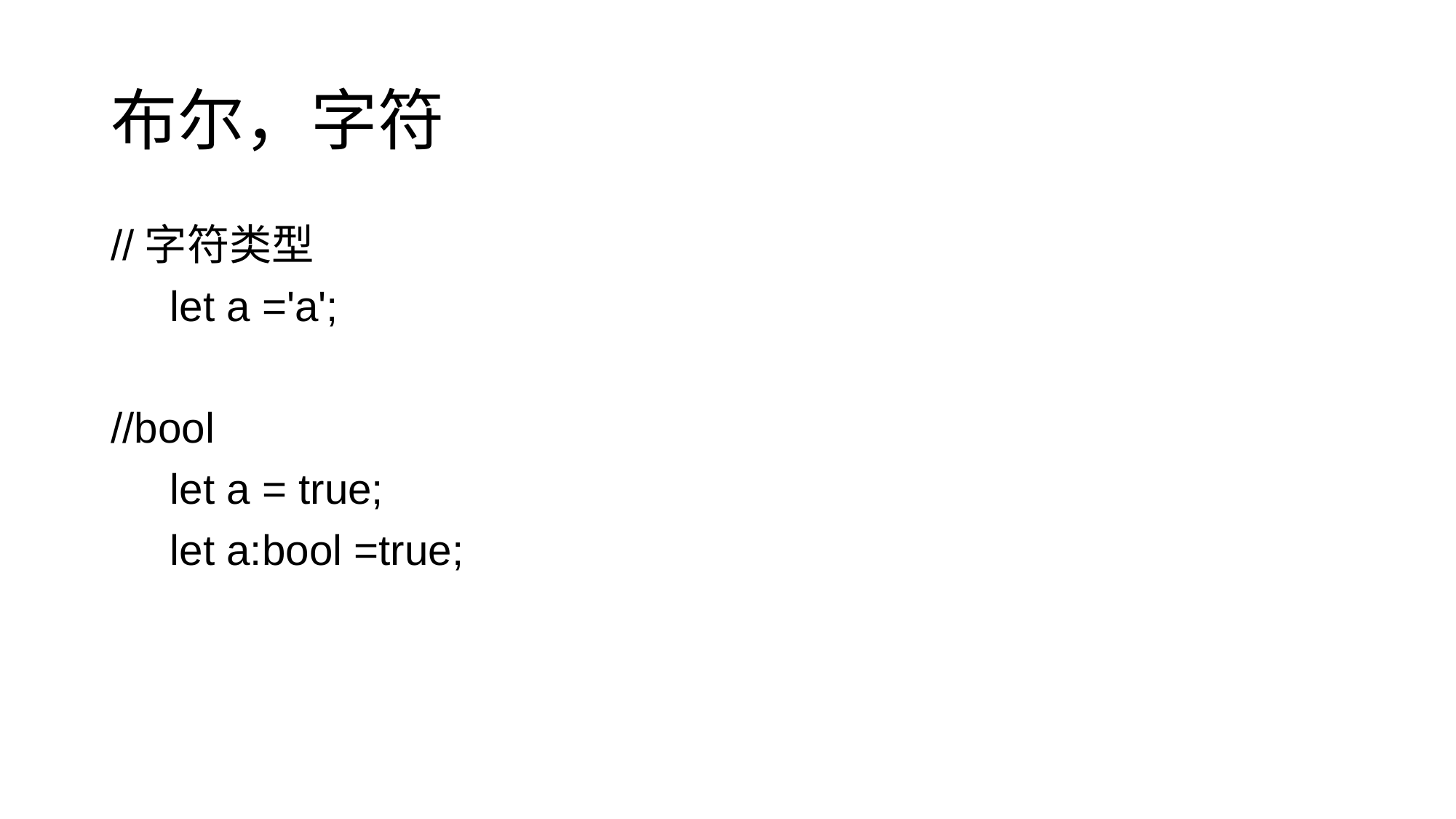

# 布尔，字符
//字符类型
     let a ='a';

//bool
     let a = true;
     let a:bool =true;